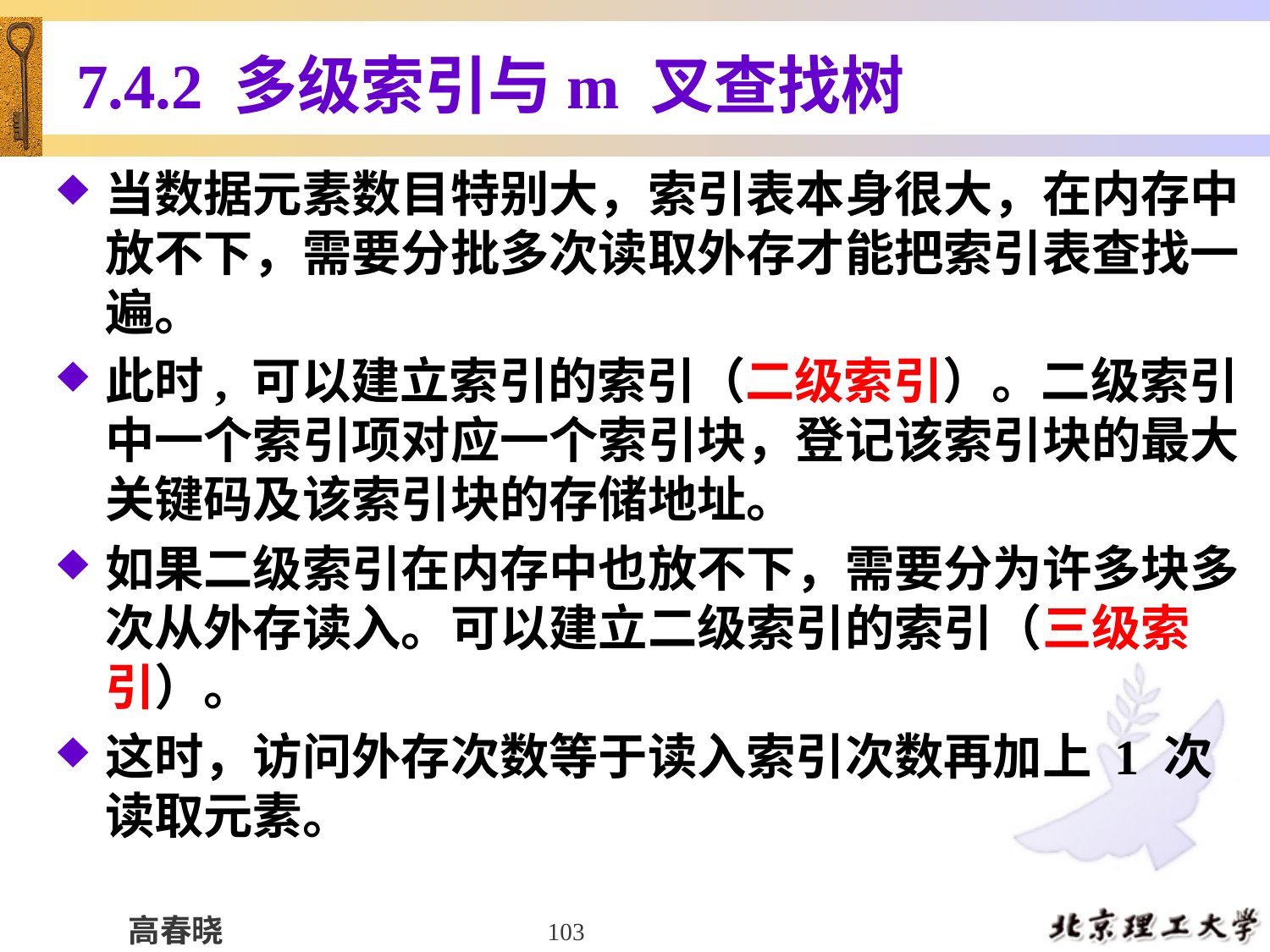

# 7.4.2 多级索引与m 叉查找树
当数据元素数目特别大，索引表本身很大，在内存中放不下，需要分批多次读取外存才能把索引表查找一遍。
此时, 可以建立索引的索引（二级索引）。二级索引中一个索引项对应一个索引块，登记该索引块的最大关键码及该索引块的存储地址。
如果二级索引在内存中也放不下，需要分为许多块多次从外存读入。可以建立二级索引的索引（三级索引）。
这时，访问外存次数等于读入索引次数再加上 1 次读取元素。

103